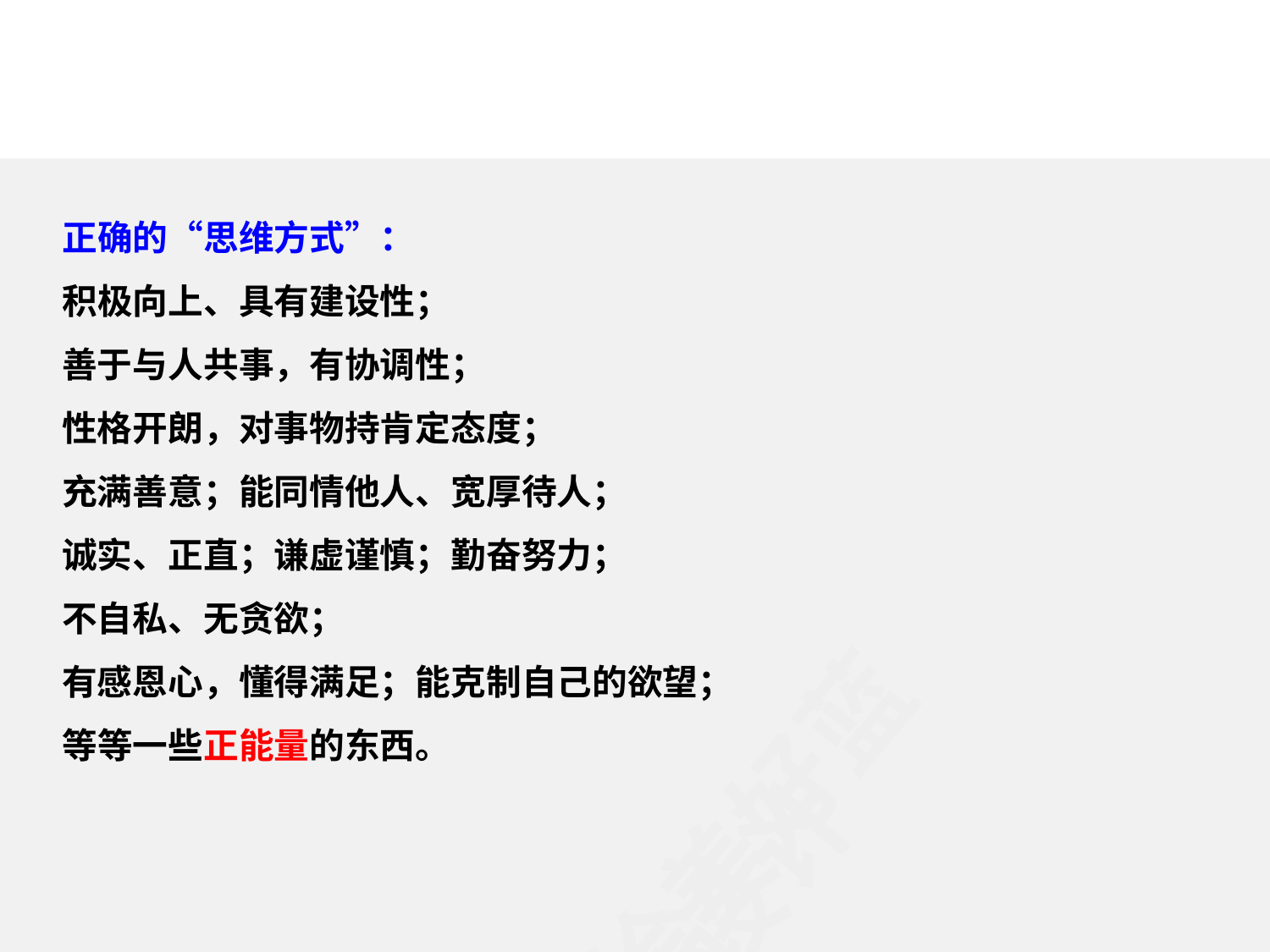

正确的“思维方式”：
积极向上、具有建设性；
善于与人共事，有协调性；
性格开朗，对事物持肯定态度；
充满善意；能同情他人、宽厚待人；
诚实、正直；谦虚谨慎；勤奋努力；
不自私、无贪欲；
有感恩心，懂得满足；能克制自己的欲望；
等等一些正能量的东西。